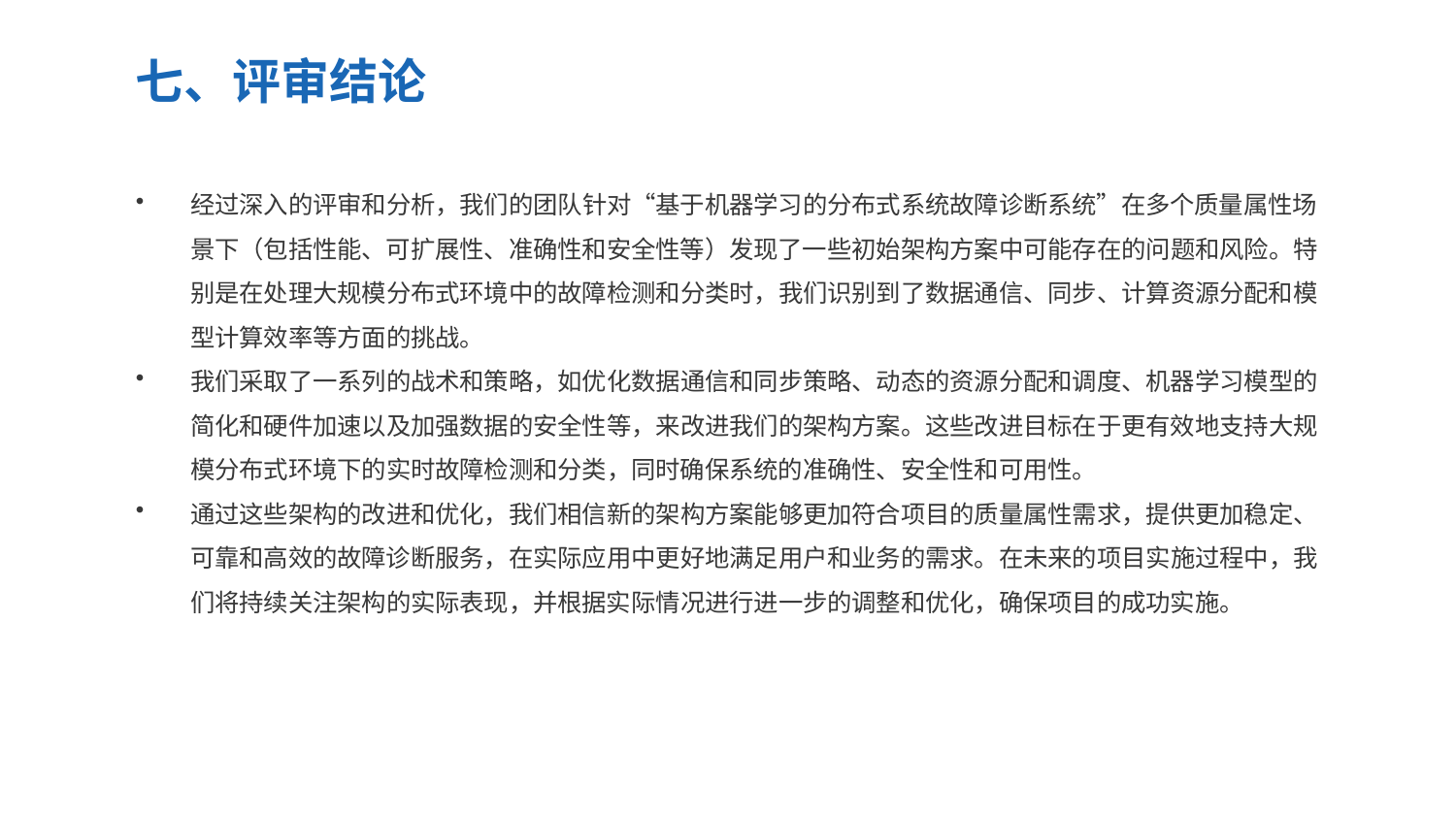

七、评审结论
经过深入的评审和分析，我们的团队针对“基于机器学习的分布式系统故障诊断系统”在多个质量属性场景下（包括性能、可扩展性、准确性和安全性等）发现了一些初始架构方案中可能存在的问题和风险。特别是在处理大规模分布式环境中的故障检测和分类时，我们识别到了数据通信、同步、计算资源分配和模型计算效率等方面的挑战。
我们采取了一系列的战术和策略，如优化数据通信和同步策略、动态的资源分配和调度、机器学习模型的简化和硬件加速以及加强数据的安全性等，来改进我们的架构方案。这些改进目标在于更有效地支持大规模分布式环境下的实时故障检测和分类，同时确保系统的准确性、安全性和可用性。
通过这些架构的改进和优化，我们相信新的架构方案能够更加符合项目的质量属性需求，提供更加稳定、可靠和高效的故障诊断服务，在实际应用中更好地满足用户和业务的需求。在未来的项目实施过程中，我们将持续关注架构的实际表现，并根据实际情况进行进一步的调整和优化，确保项目的成功实施。